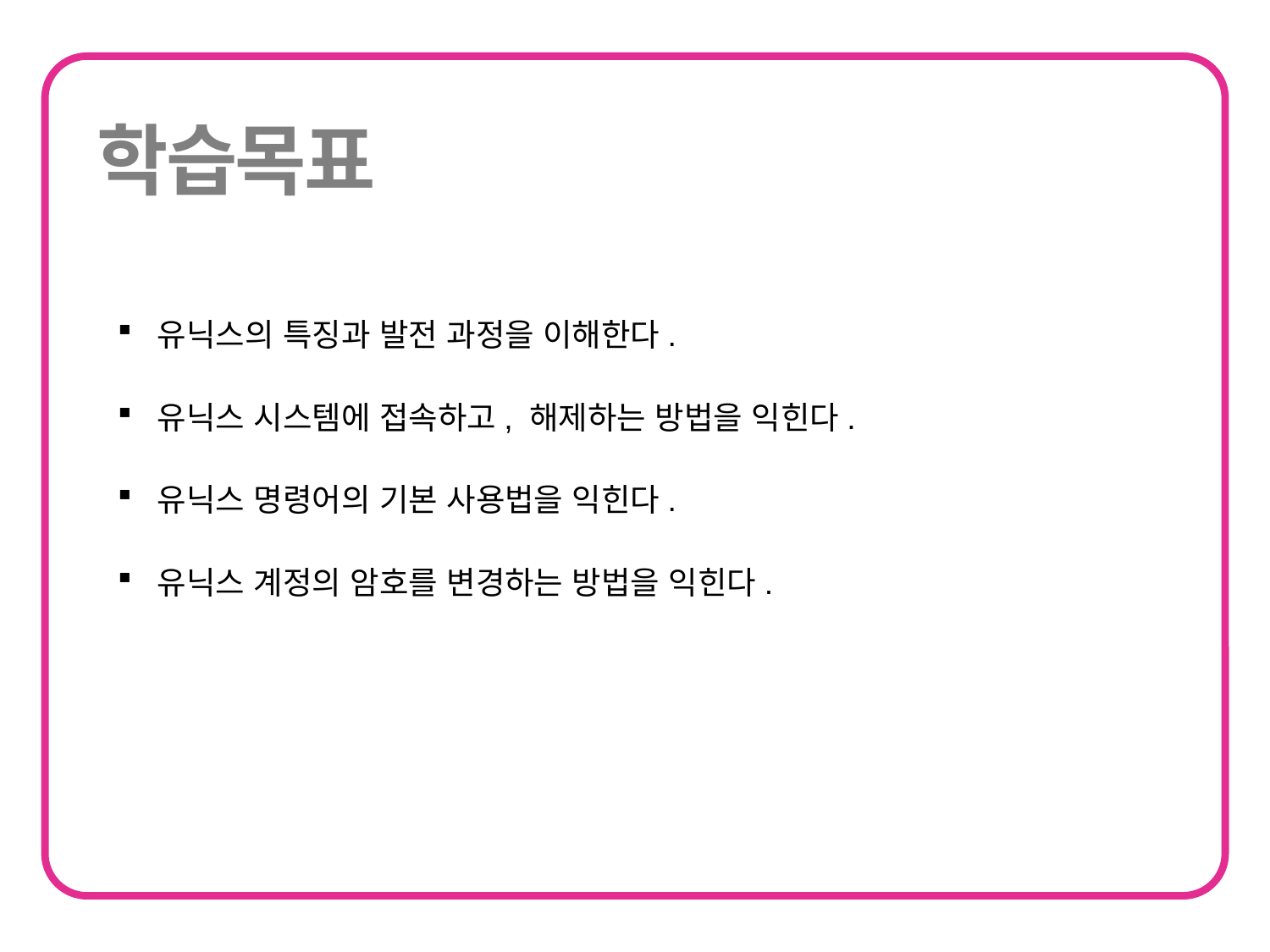

유닉스의 특징과 발전 과정을 이해한다.
유닉스 시스템에 접속하고, 해제하는 방법을 익힌다.
유닉스 명령어의 기본 사용법을 익힌다.
유닉스 계정의 암호를 변경하는 방법을 익힌다.